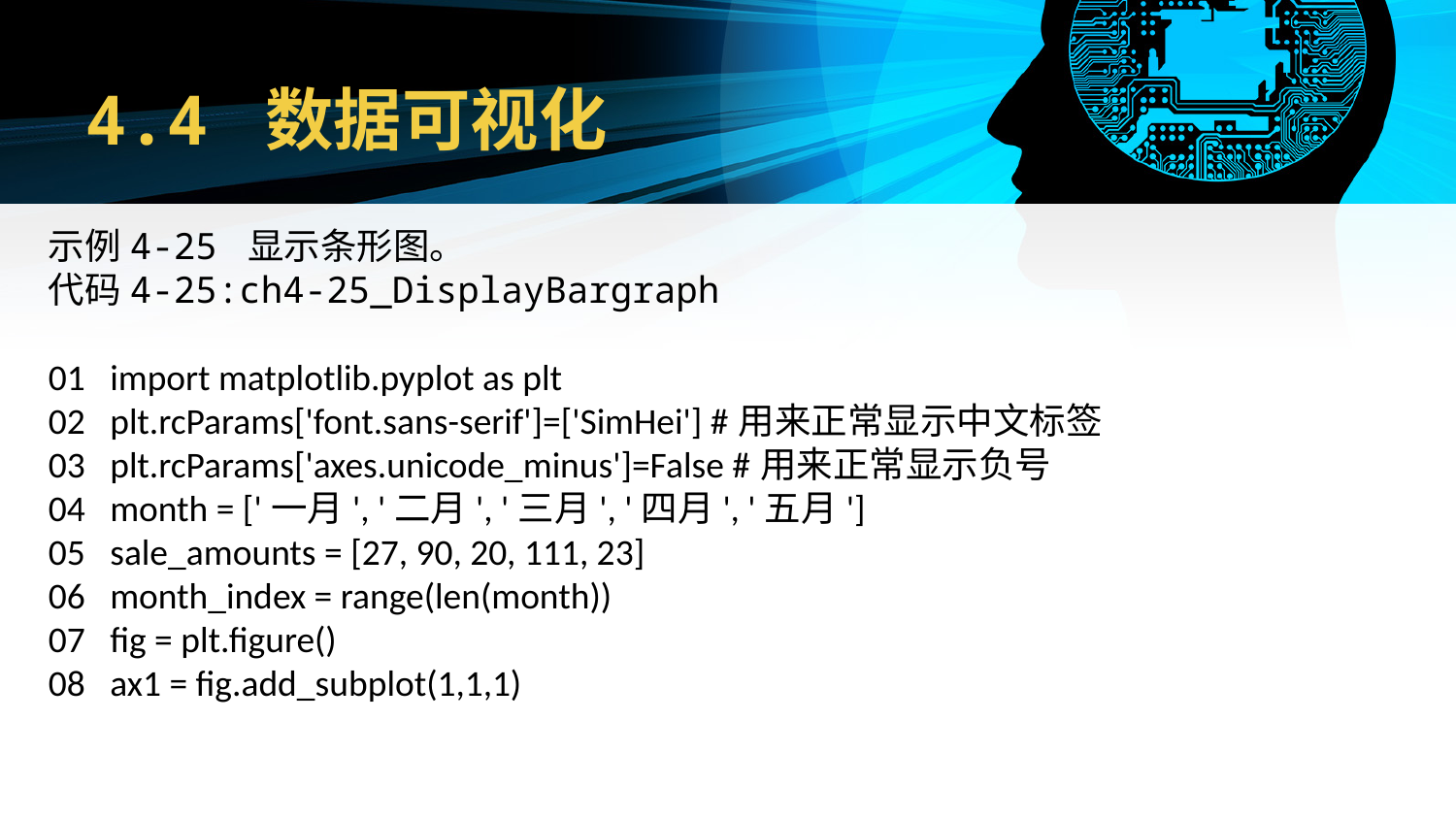

# 4.4 数据可视化
示例4-25 显示条形图。
代码4-25:ch4-25_DisplayBargraph

01   import matplotlib.pyplot as plt
02   plt.rcParams['font.sans-serif']=['SimHei'] #用来正常显示中文标签
03   plt.rcParams['axes.unicode_minus']=False #用来正常显示负号
04   month = ['一月', '二月', '三月', '四月', '五月']
05   sale_amounts = [27, 90, 20, 111, 23]
06   month_index = range(len(month))
07   fig = plt.figure()
08   ax1 = fig.add_subplot(1,1,1)